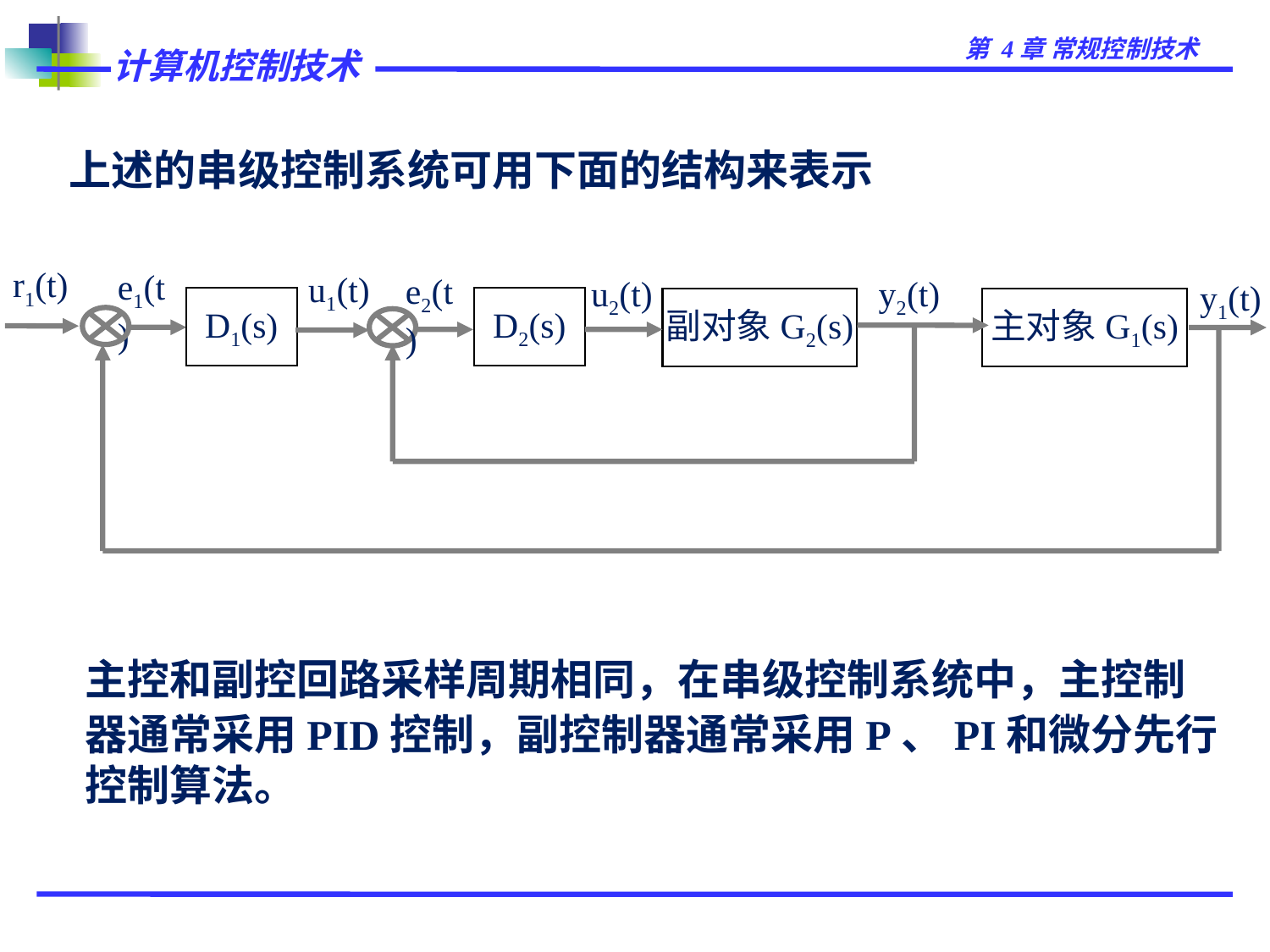

上述的串级控制系统可用下面的结构来表示
r1(t)
e1(t)
u1(t)
e2(t)
u2(t)
y2(t)
y1(t)
D1(s)
D2(s)
副对象G2(s)
主对象G1(s)

	主控和副控回路采样周期相同，在串级控制系统中，主控制器通常采用PID控制，副控制器通常采用P、PI和微分先行控制算法。